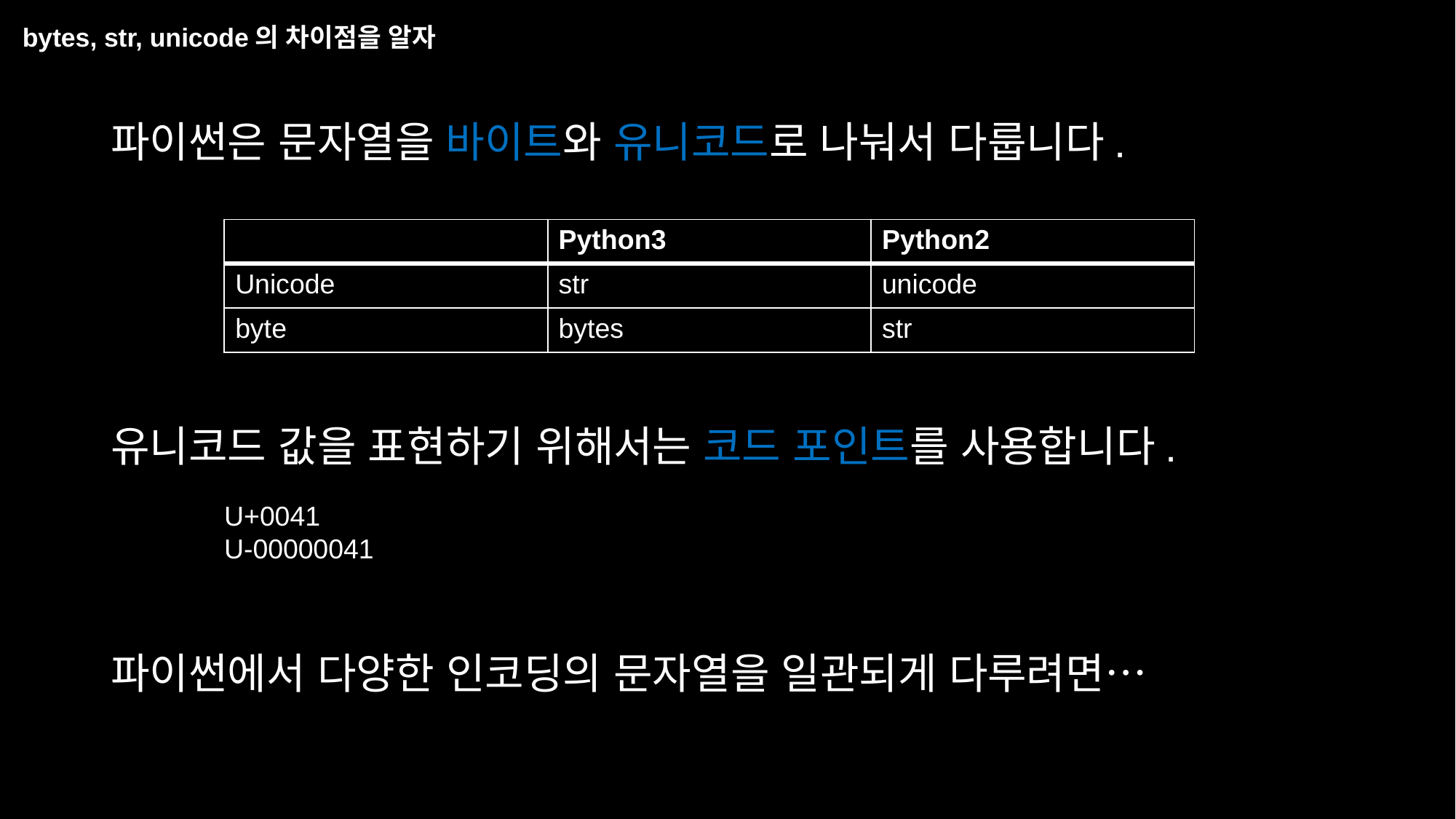

# bytes, str, unicode의 차이점을 알자
파이썬은 문자열을 바이트와 유니코드로 나눠서 다룹니다.

유니코드 값을 표현하기 위해서는 코드 포인트를 사용합니다.

파이썬에서 다양한 인코딩의 문자열을 일관되게 다루려면…

|  | Python3 | Python2 |
| --- | --- | --- |
| Unicode | str | unicode |
| byte | bytes | str |
U+0041
U-00000041